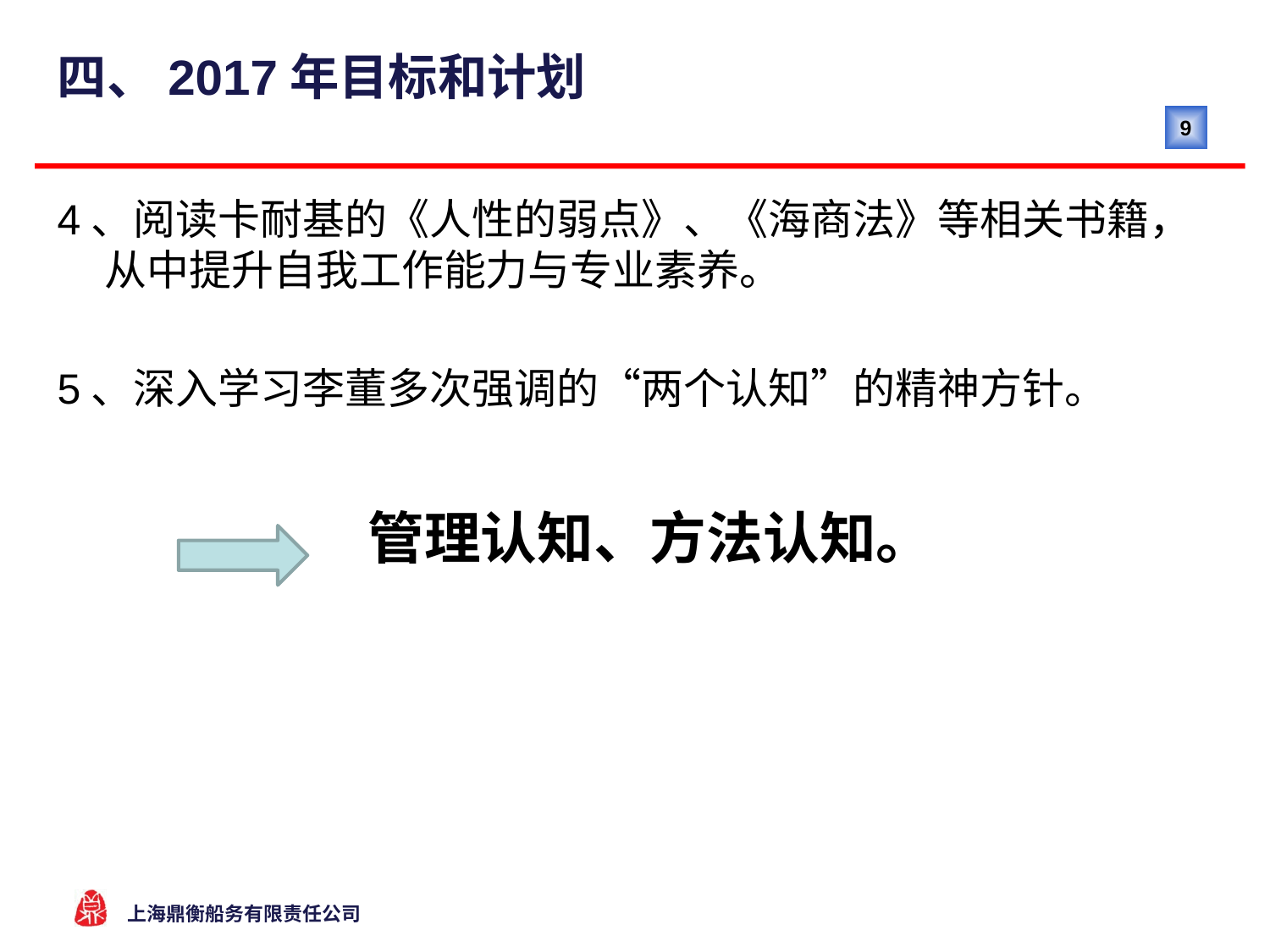

# 四、2017年目标和计划
4、阅读卡耐基的《人性的弱点》、《海商法》等相关书籍，从中提升自我工作能力与专业素养。

5、深入学习李董多次强调的“两个认知”的精神方针。

                       管理认知、方法认知。